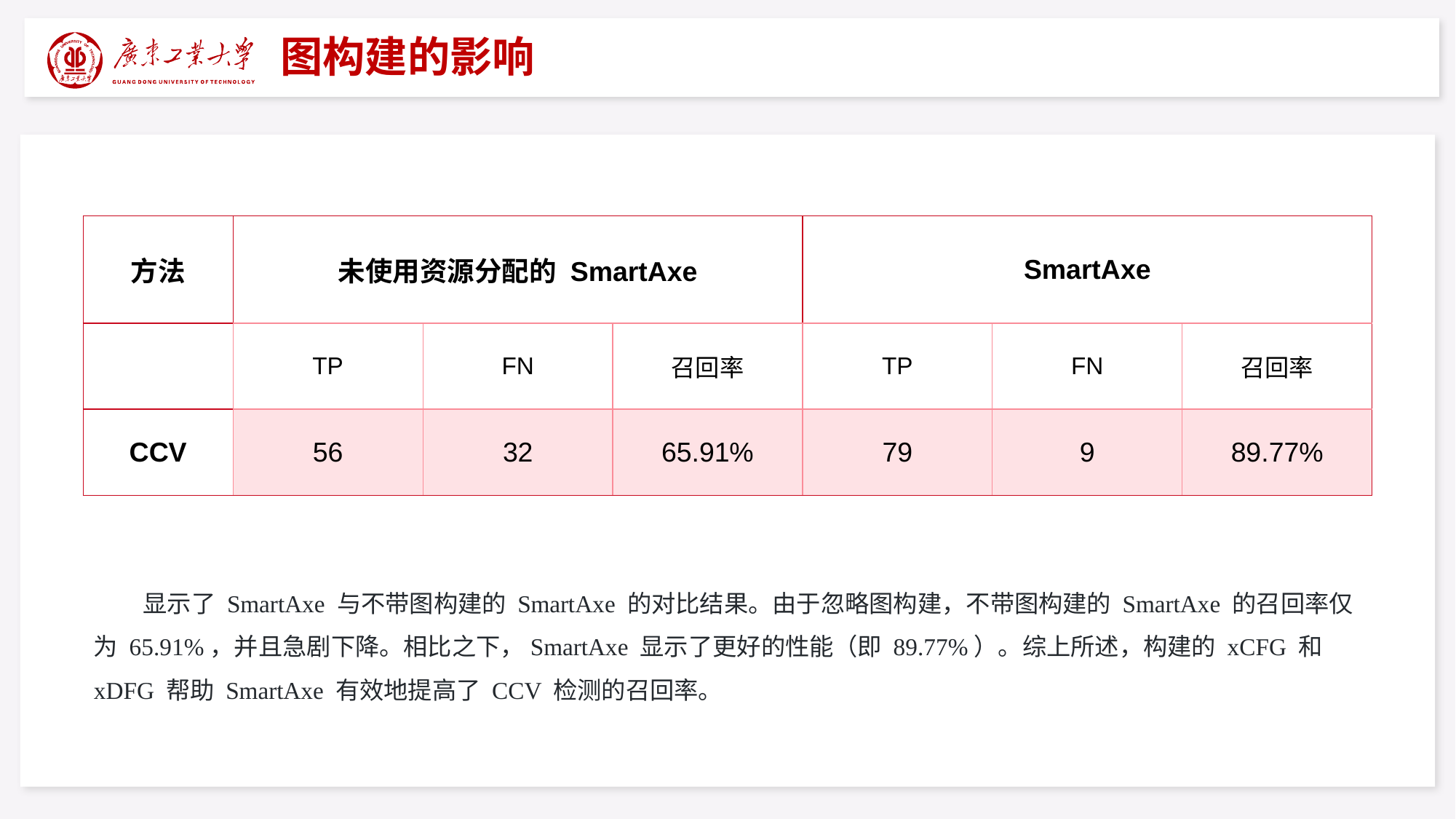

图构建的影响
| 方法 | 未使用资源分配的 SmartAxe |  |  | SmartAxe |  |  |
| --- | --- | --- | --- | --- | --- | --- |
|  | TP | FN | 召回率 | TP | FN | 召回率 |
| CCV | 56 | 32 | 65.91% | 79 | 9 | 89.77% |
        显示了 SmartAxe 与不带图构建的 SmartAxe 的对比结果。由于忽略图构建，不带图构建的 SmartAxe 的召回率仅为 65.91%，并且急剧下降。相比之下，SmartAxe 显示了更好的性能（即 89.77%）。综上所述，构建的 xCFG 和 xDFG 帮助 SmartAxe 有效地提高了 CCV 检测的召回率。